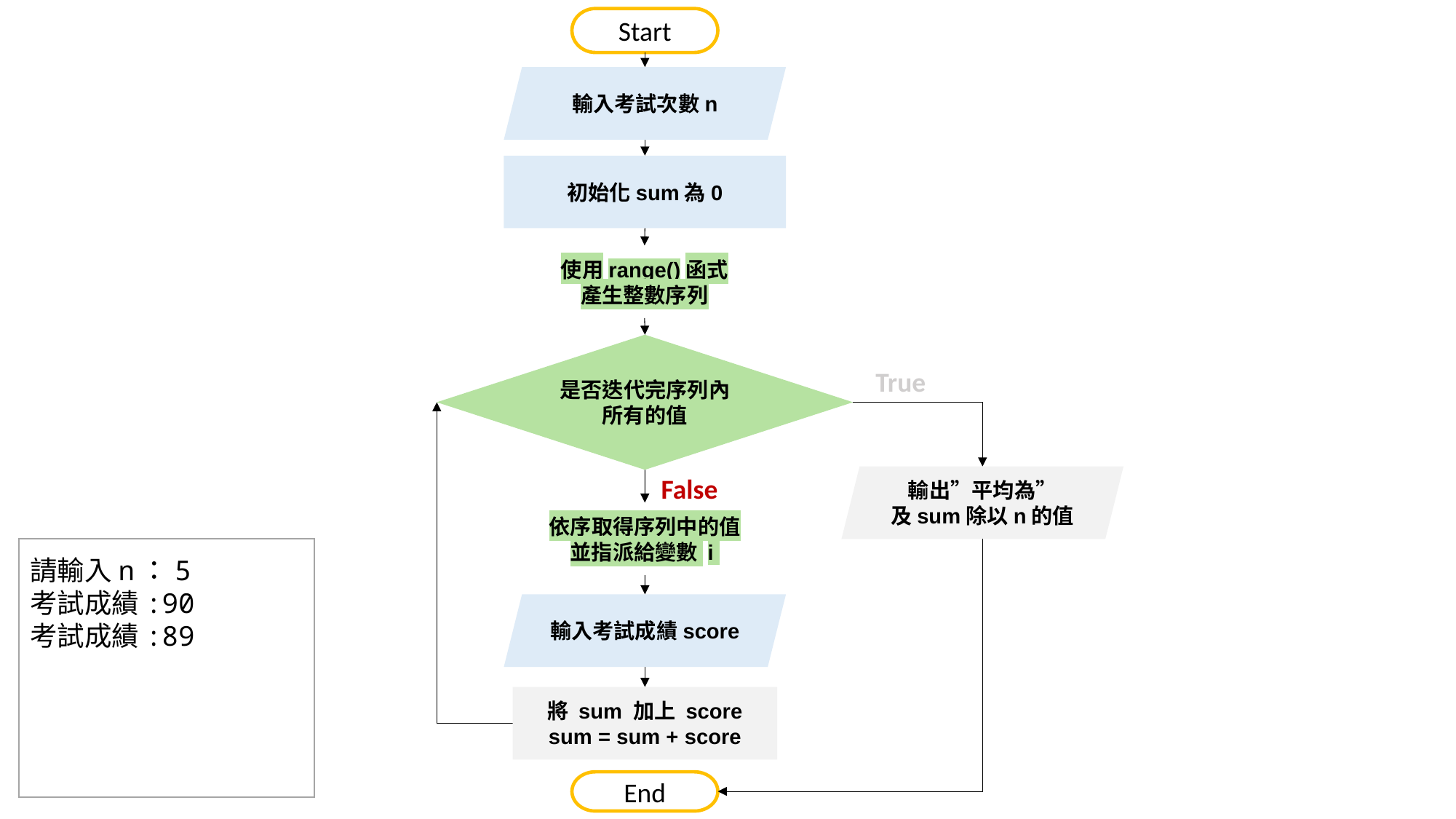

Start
輸入考試次數n
初始化sum為0
使用range()函式
產生整數序列
是否迭代完序列內所有的值
True
False
輸出”平均為”
及sum除以n的值
依序取得序列中的值
並指派給變數 i
請輸入n：5
考試成績:90
考試成績:89

輸入考試成績score
將 sum 加上 score
sum = sum + score
End